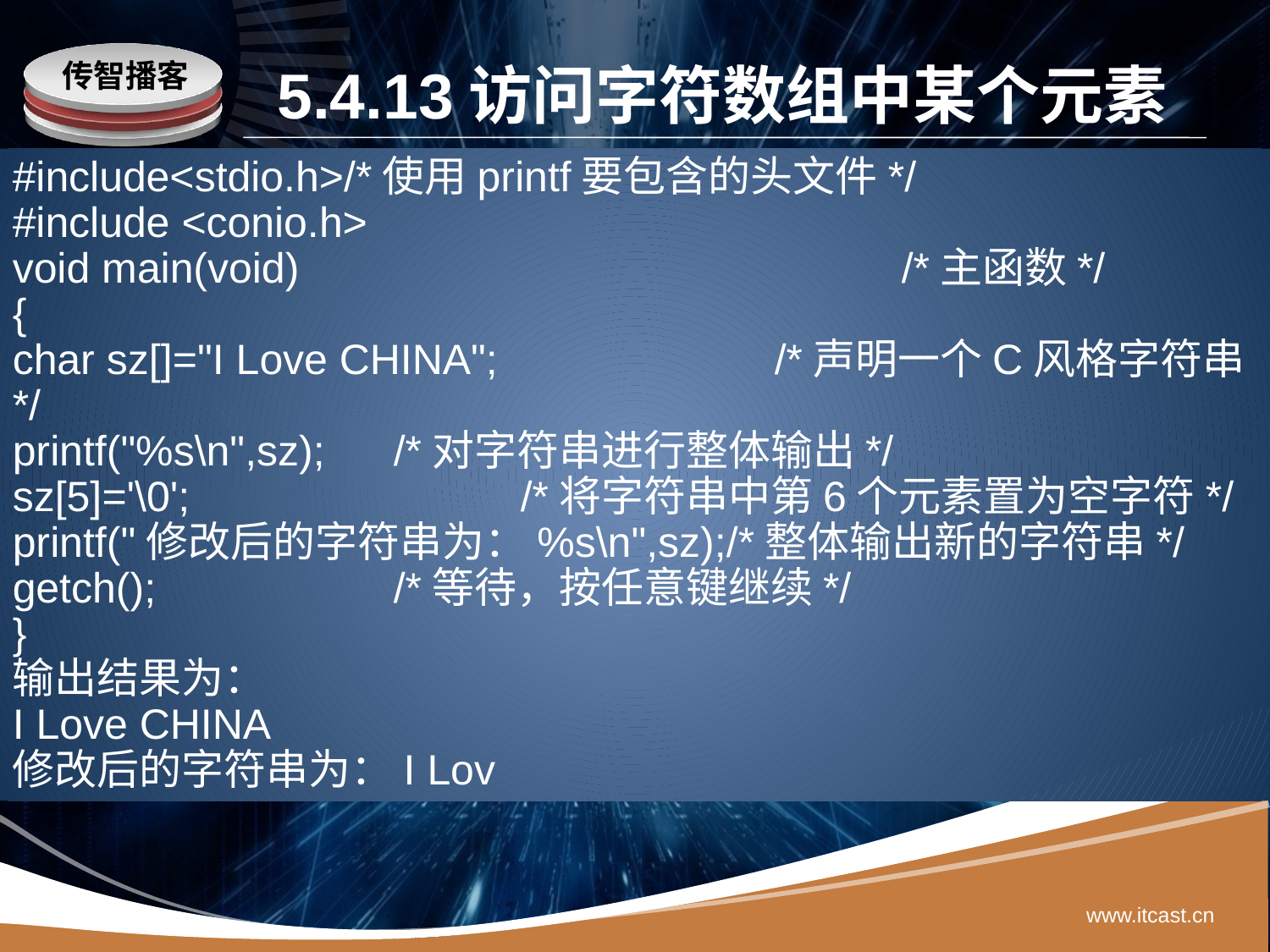

# 5.4.13访问字符数组中某个元素
#include<stdio.h>/*使用printf要包含的头文件*/
#include <conio.h>
void main(void)					/*主函数*/
{
char sz[]="I Love CHINA";			/*声明一个C风格字符串*/
printf("%s\n",sz);	/*对字符串进行整体输出*/
sz[5]='\0';			/*将字符串中第6个元素置为空字符*/
printf("修改后的字符串为：%s\n",sz);/*整体输出新的字符串*/
getch();		/*等待，按任意键继续*/
}
输出结果为：
I Love CHINA
修改后的字符串为：I Lov
www.itcast.cn